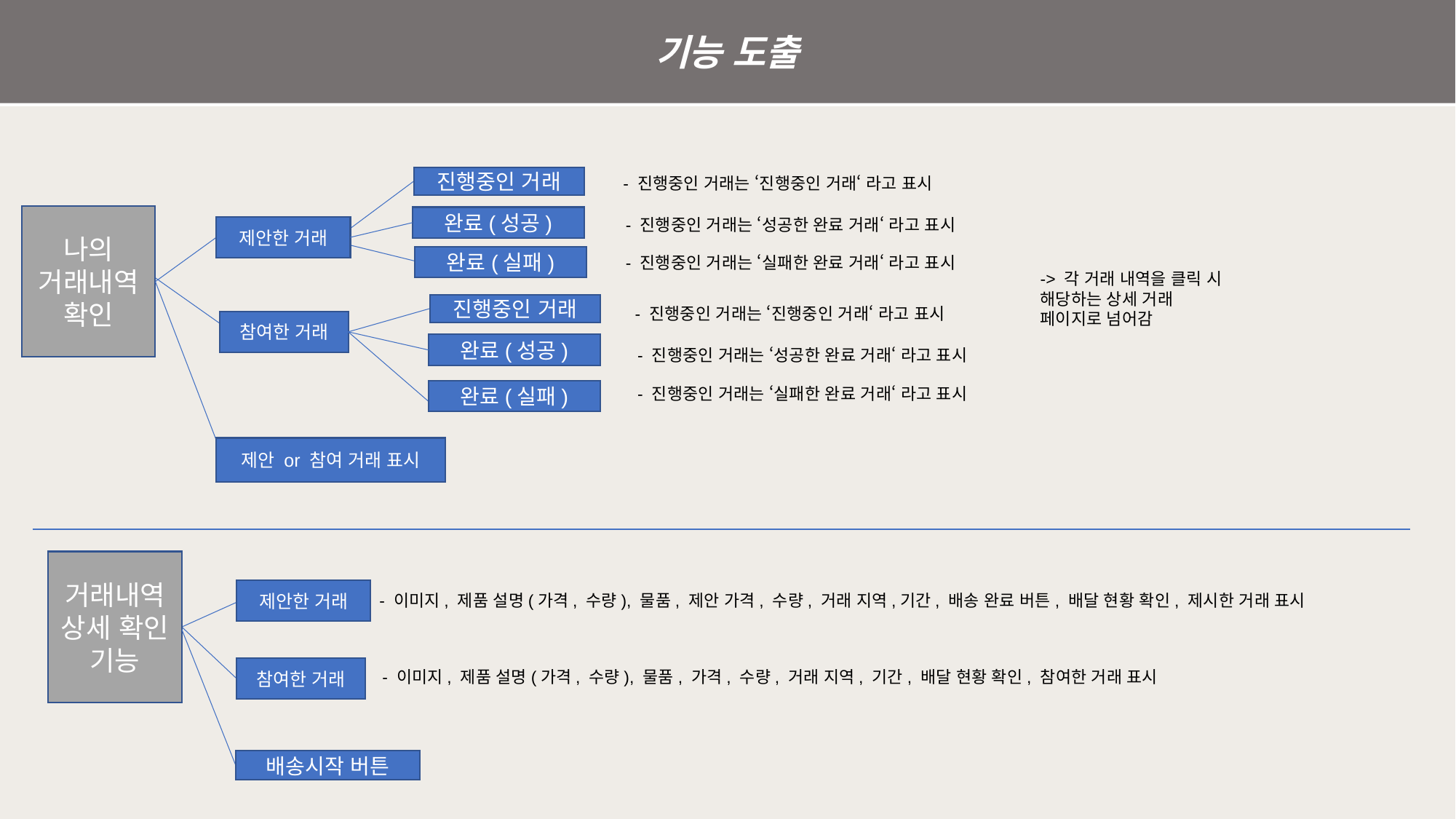

기능 도출
진행중인 거래
- 진행중인 거래는 ‘진행중인 거래‘ 라고 표시
나의 거래내역 확인
완료(성공)
- 진행중인 거래는 ‘성공한 완료 거래‘ 라고 표시
제안한 거래
완료(실패)
- 진행중인 거래는 ‘실패한 완료 거래‘ 라고 표시
-> 각 거래 내역을 클릭 시
해당하는 상세 거래
페이지로 넘어감
진행중인 거래
- 진행중인 거래는 ‘진행중인 거래‘ 라고 표시
참여한 거래
완료(성공)
- 진행중인 거래는 ‘성공한 완료 거래‘ 라고 표시
- 진행중인 거래는 ‘실패한 완료 거래‘ 라고 표시
완료(실패)
제안 or 참여 거래 표시
거래내역 상세 확인 기능
제안한 거래
- 이미지, 제품 설명(가격, 수량), 물품, 제안 가격, 수량, 거래 지역,기간, 배송 완료 버튼, 배달 현황 확인, 제시한 거래 표시
참여한 거래
- 이미지, 제품 설명(가격, 수량), 물품, 가격, 수량, 거래 지역, 기간, 배달 현황 확인, 참여한 거래 표시
배송시작 버튼